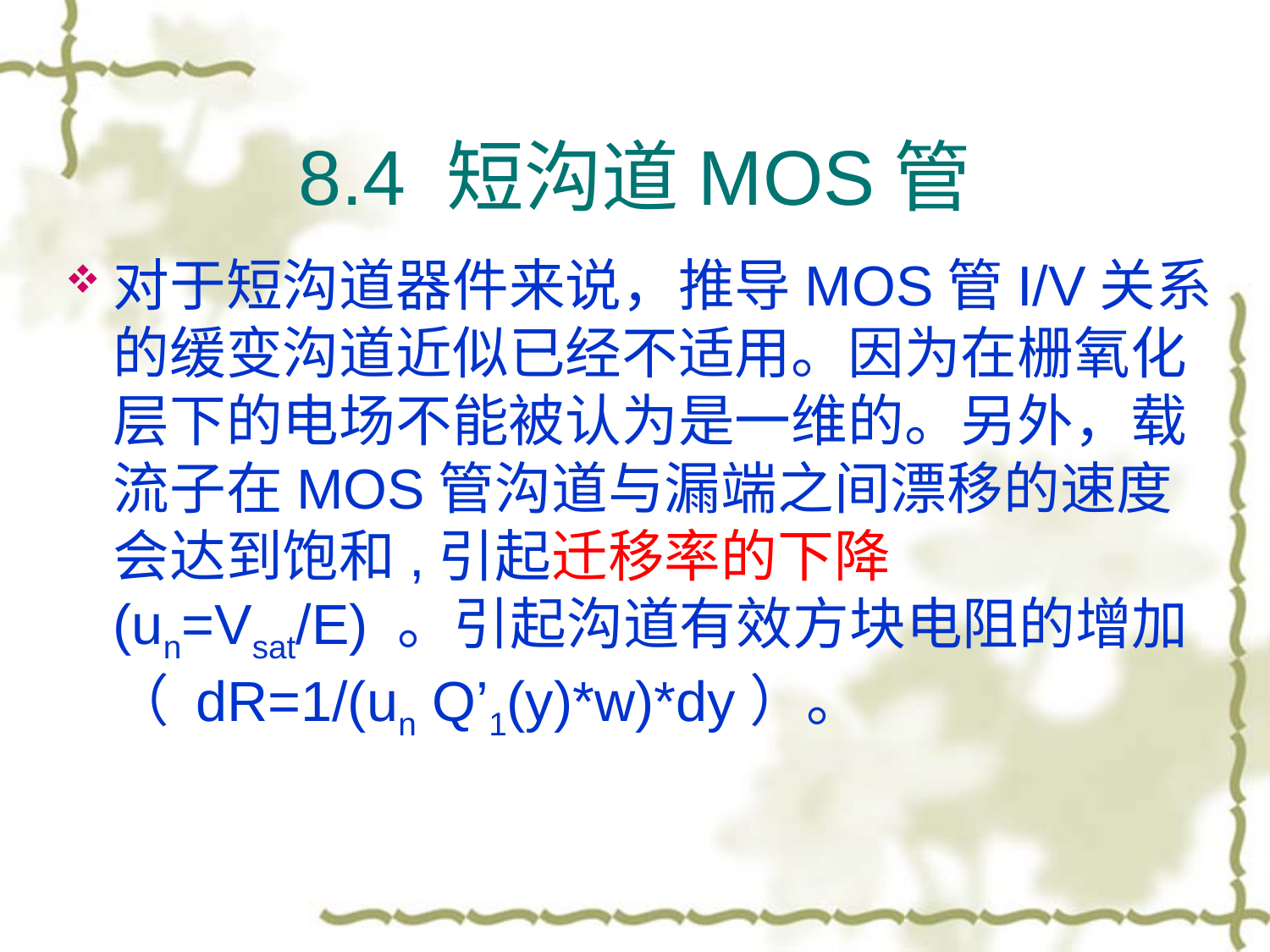

# 8.4 短沟道MOS管
对于短沟道器件来说，推导MOS管I/V关系的缓变沟道近似已经不适用。因为在栅氧化层下的电场不能被认为是一维的。另外，载流子在MOS管沟道与漏端之间漂移的速度会达到饱和,引起迁移率的下降 (un=Vsat/E) 。引起沟道有效方块电阻的增加（ dR=1/(un Q’1(y)*w)*dy）。

24